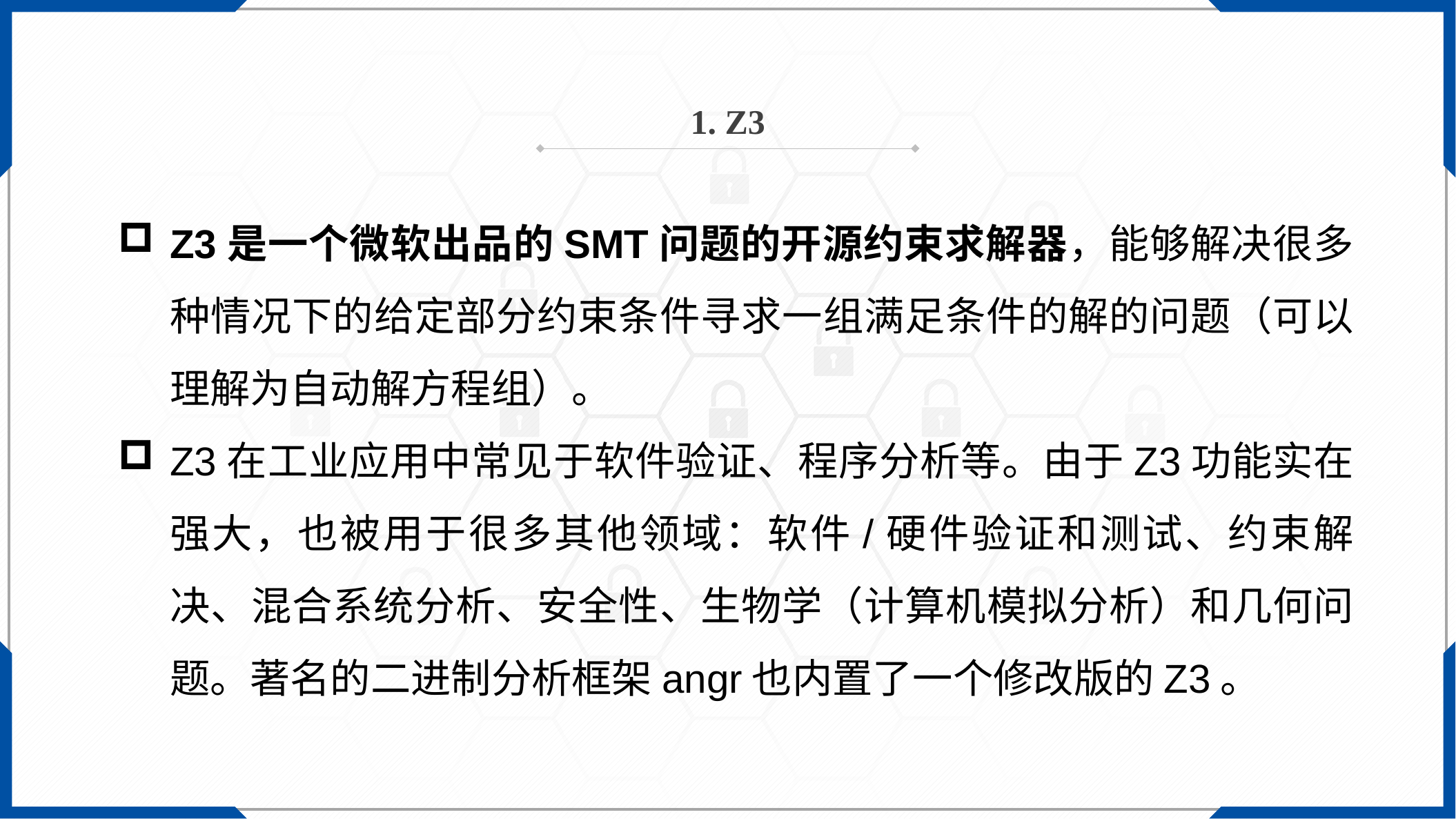

1. Z3
Z3是一个微软出品的SMT问题的开源约束求解器，能够解决很多种情况下的给定部分约束条件寻求一组满足条件的解的问题（可以理解为自动解方程组）。
Z3在工业应用中常见于软件验证、程序分析等。由于Z3功能实在强大，也被用于很多其他领域：软件/硬件验证和测试、约束解决、混合系统分析、安全性、生物学（计算机模拟分析）和几何问题。著名的二进制分析框架angr也内置了一个修改版的Z3。